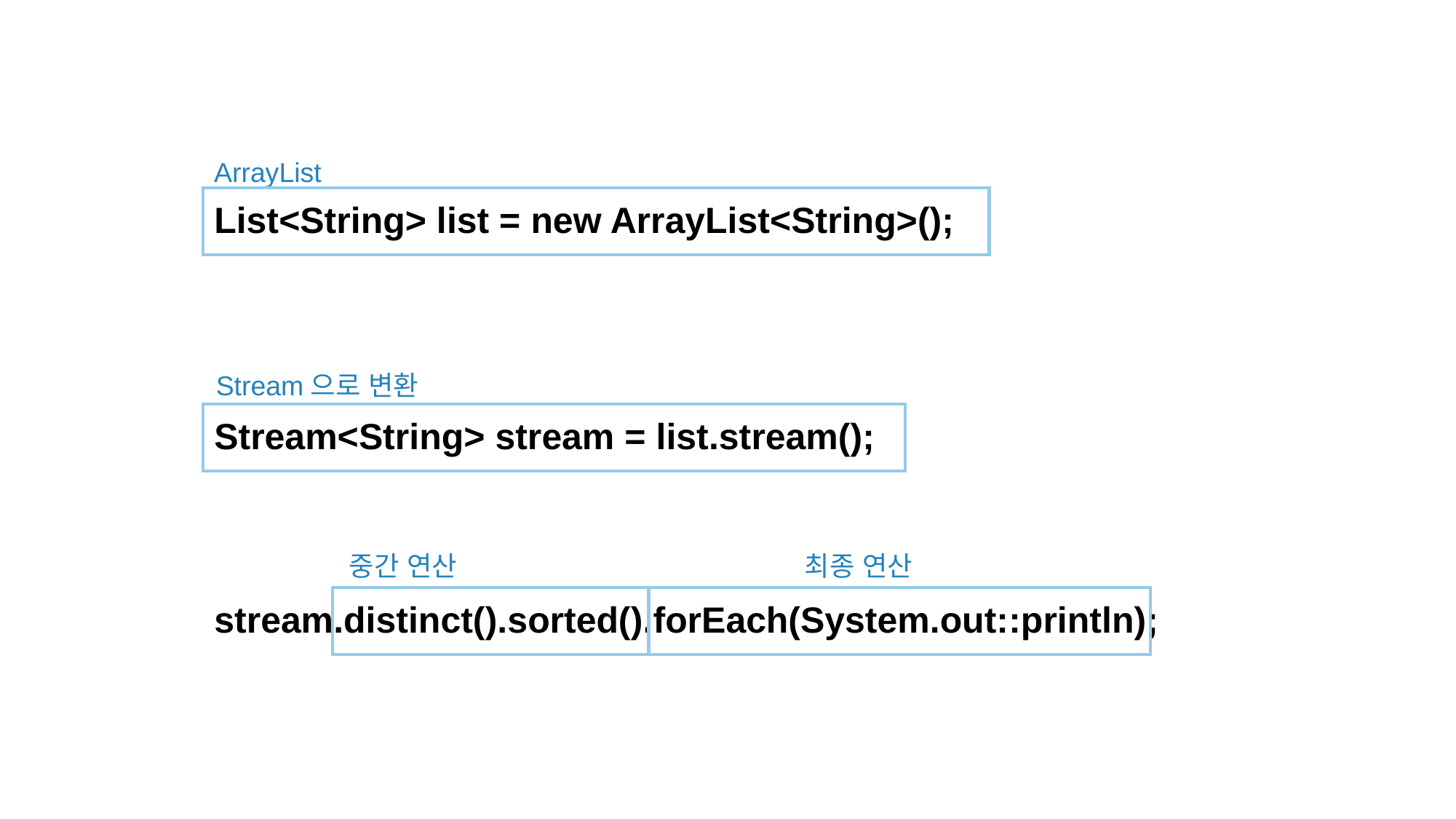

ArrayList
List<String> list = new ArrayList<String>();

Stream으로 변환
Stream<String> stream = list.stream();

중간 연산
최종 연산
stream.distinct().sorted().forEach(System.out::println);